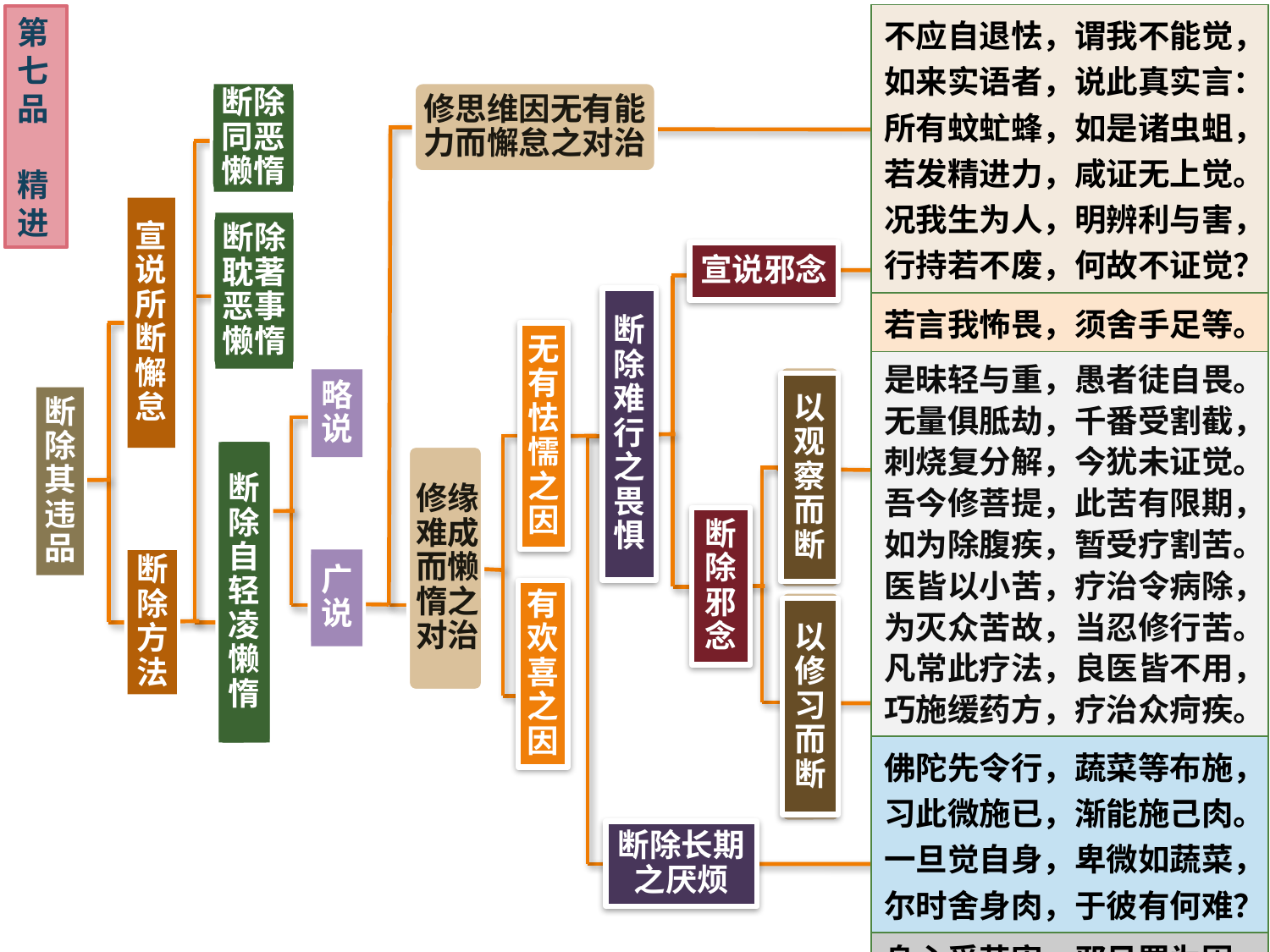

| 不应自退怯，谓我不能觉，如来实语者，说此真实言：所有蚊虻蜂，如是诸虫蛆，若发精进力，咸证无上觉。况我生为人，明辨利与害，行持若不废，何故不证觉？ |
| --- |
| 若言我怖畏，须舍手足等。 |
| 是昧轻与重，愚者徒自畏。无量俱胝劫，千番受割截，刺烧复分解，今犹未证觉。吾今修菩提，此苦有限期，如为除腹疾，暂受疗割苦。医皆以小苦，疗治令病除，为灭众苦故，当忍修行苦。凡常此疗法，良医皆不用，巧施缓药方，疗治众疴疾。 |
| 佛陀先令行，蔬菜等布施，习此微施已，渐能施己肉。一旦觉自身，卑微如蔬菜，尔时舍身肉，于彼有何难？ |
| 身心受苦害，邪见罪为因，恶断则无苦，智巧故无忧。福德引身适，智巧令心安，为众处生死，菩萨岂疲厌？ |
第七品

精进

修思维因无有能力而懈怠之对治

断除同恶懒惰

宣说所断懈怠

断除耽著恶事懒惰
宣说邪念
断除难行之畏惧
无有怯懦之因

以观察而断
略说

断除其违品

断除自轻凌懒惰

修缘难成而懒惰之对治
断除邪念

断除方法
广说

有欢喜之因

以修习而断
断除长期之厌烦